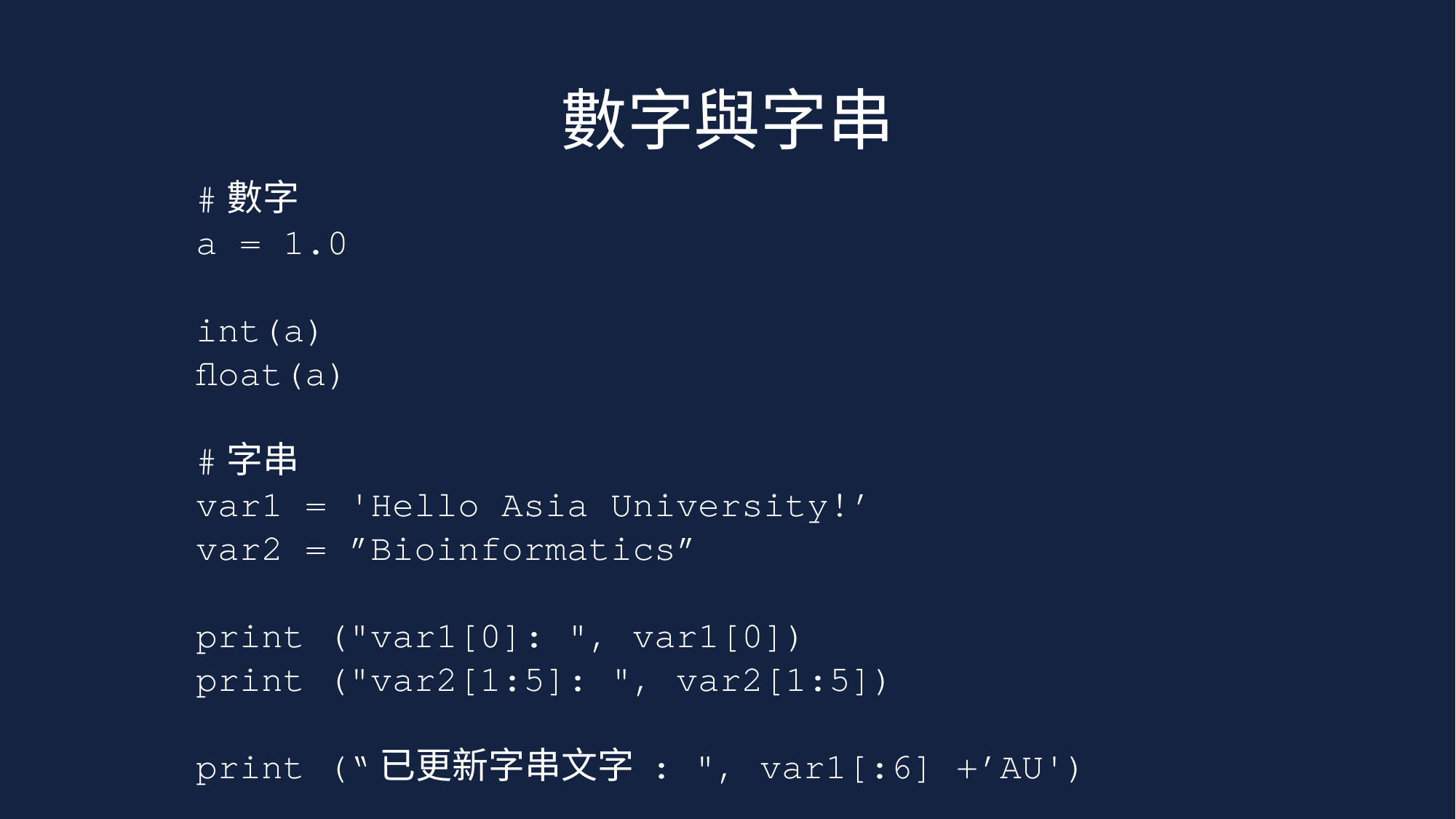

# 數字與字串
#數字
a = 1.0

int(a)
float(a)

#字串
var1 = 'Hello Asia University!’
var2 = ”Bioinformatics”

print ("var1[0]: ", var1[0])
print ("var2[1:5]: ", var2[1:5])

print (“已更新字串文字 : ", var1[:6] +’AU')